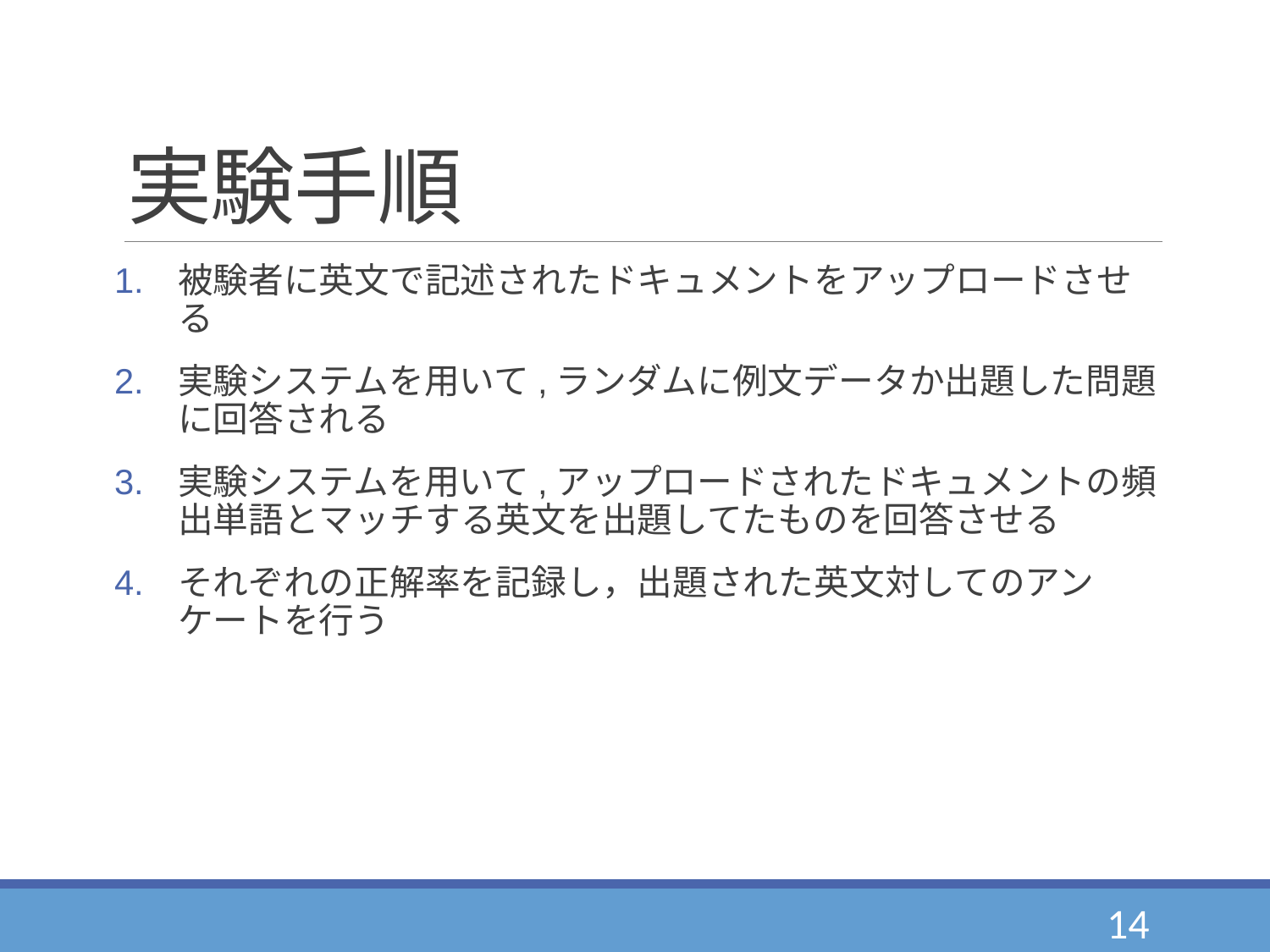

# 実験手順
被験者に英文で記述されたドキュメントをアップロードさせる
実験システムを用いて,ランダムに例文データか出題した問題に回答される
実験システムを用いて,アップロードされたドキュメントの頻出単語とマッチする英文を出題してたものを回答させる
それぞれの正解率を記録し，出題された英文対してのアンケートを行う

14